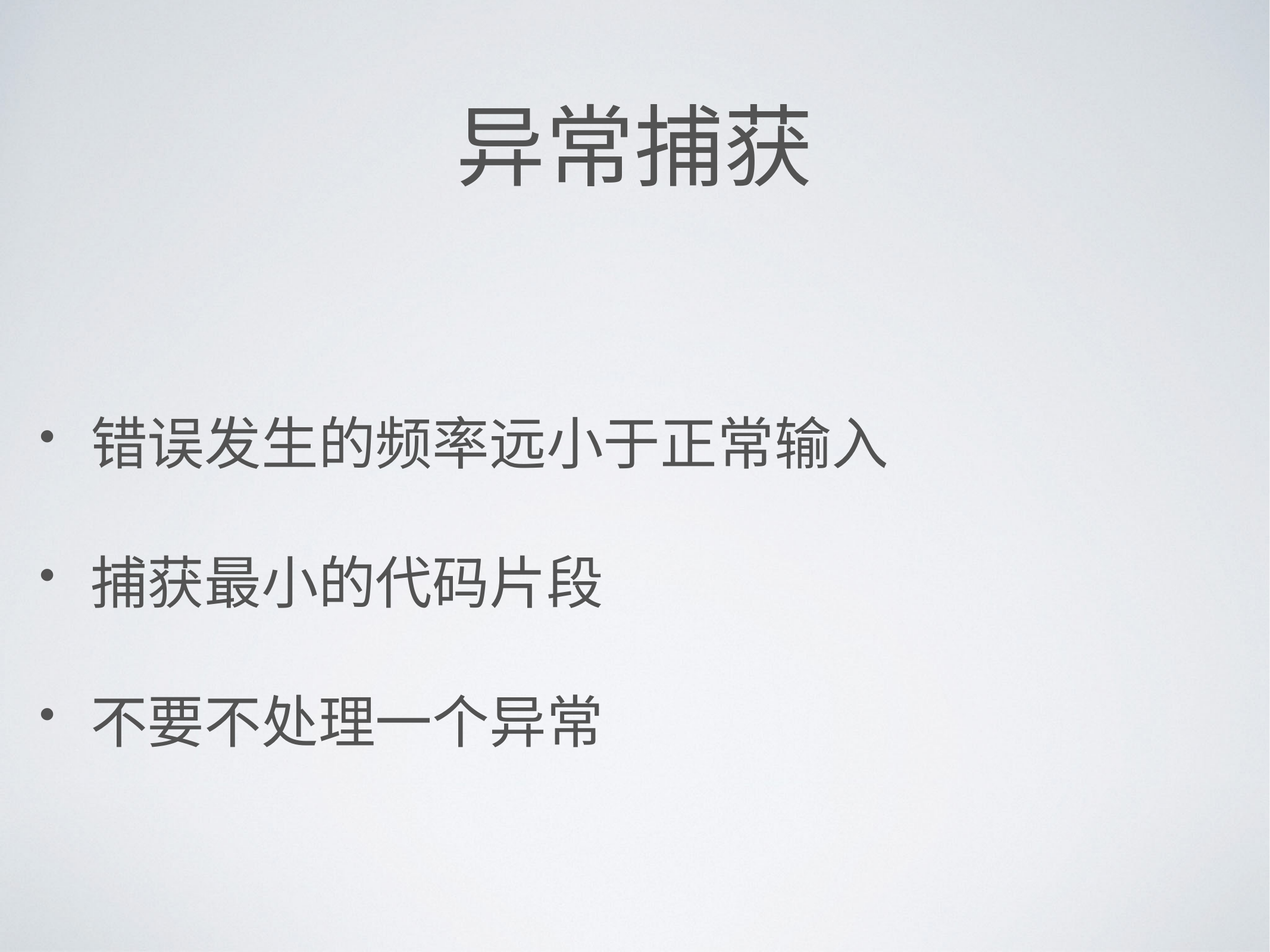

# 异常捕获
错误发生的频率远小于正常输入
捕获最小的代码片段
不要不处理一个异常